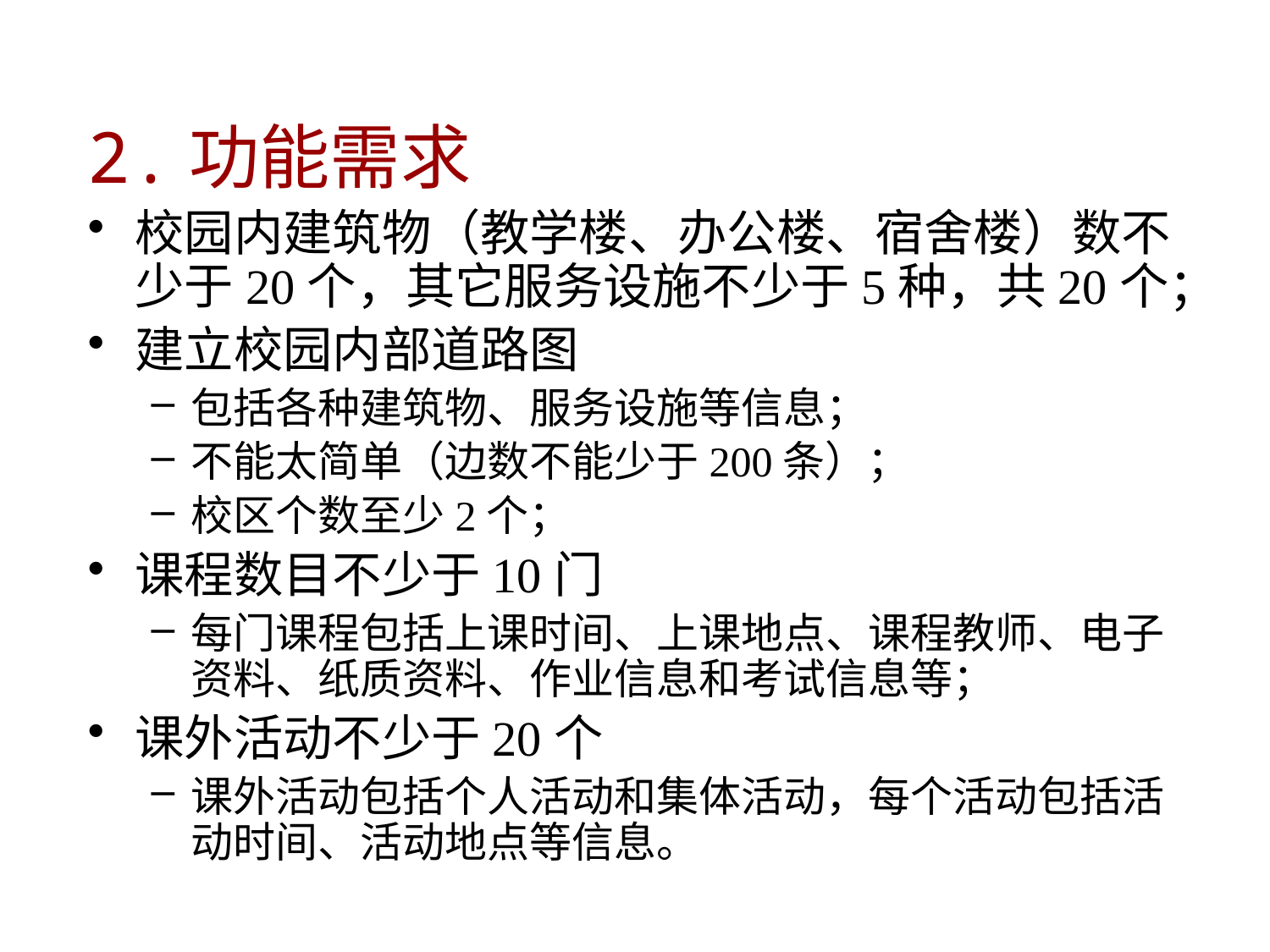

2.功能需求
校园内建筑物（教学楼、办公楼、宿舍楼）数不少于20个，其它服务设施不少于5种，共20个；
建立校园内部道路图
包括各种建筑物、服务设施等信息；
不能太简单（边数不能少于200条）；
校区个数至少2个；
课程数目不少于10门
每门课程包括上课时间、上课地点、课程教师、电子资料、纸质资料、作业信息和考试信息等；
课外活动不少于20个
课外活动包括个人活动和集体活动，每个活动包括活动时间、活动地点等信息。